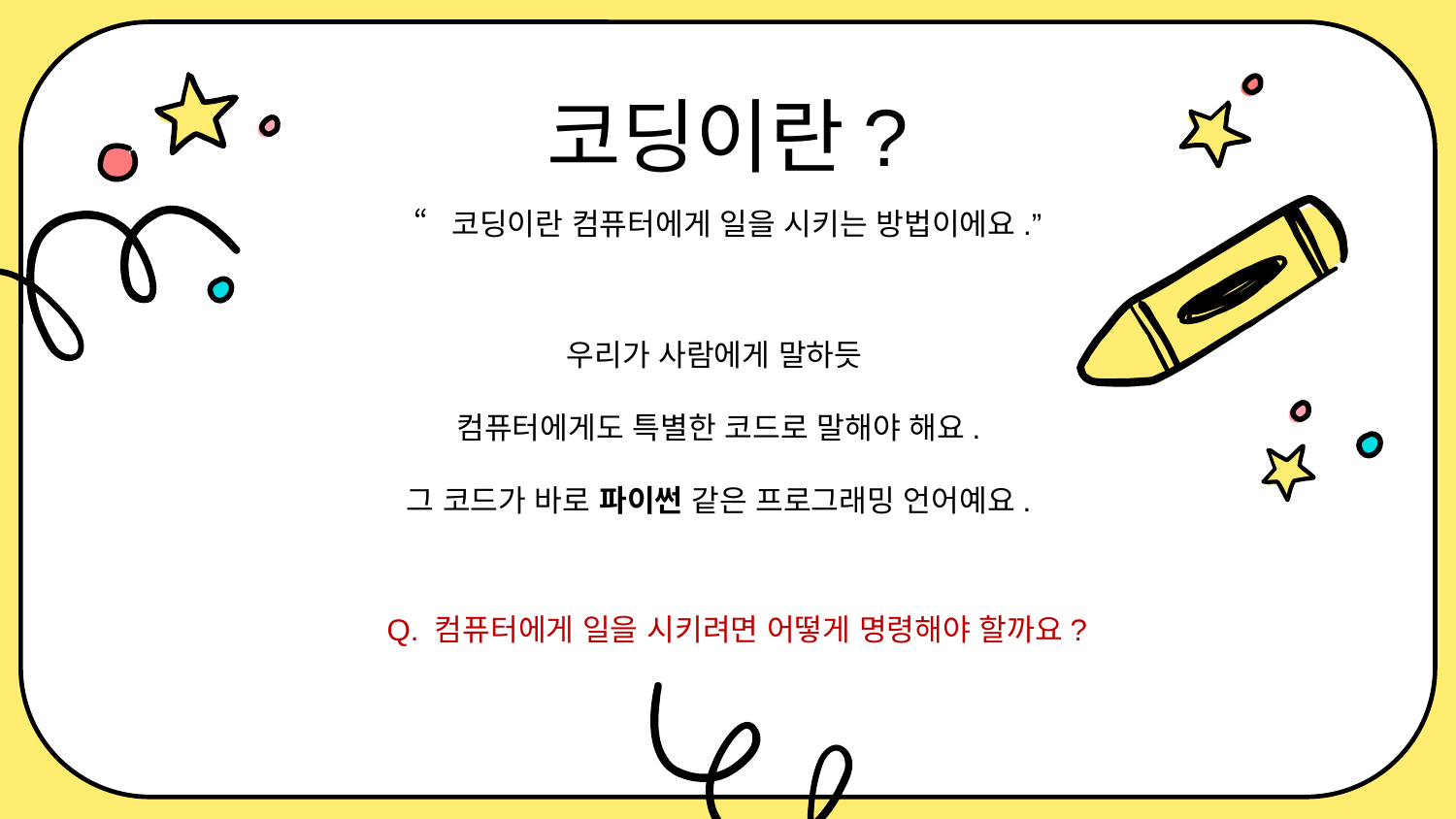

# 코딩이란?

“코딩이란 컴퓨터에게 일을 시키는 방법이에요.”

우리가 사람에게 말하듯

컴퓨터에게도 특별한 코드로 말해야 해요.
그 코드가 바로 파이썬 같은 프로그래밍 언어예요.
Q. 컴퓨터에게 일을 시키려면 어떻게 명령해야 할까요?